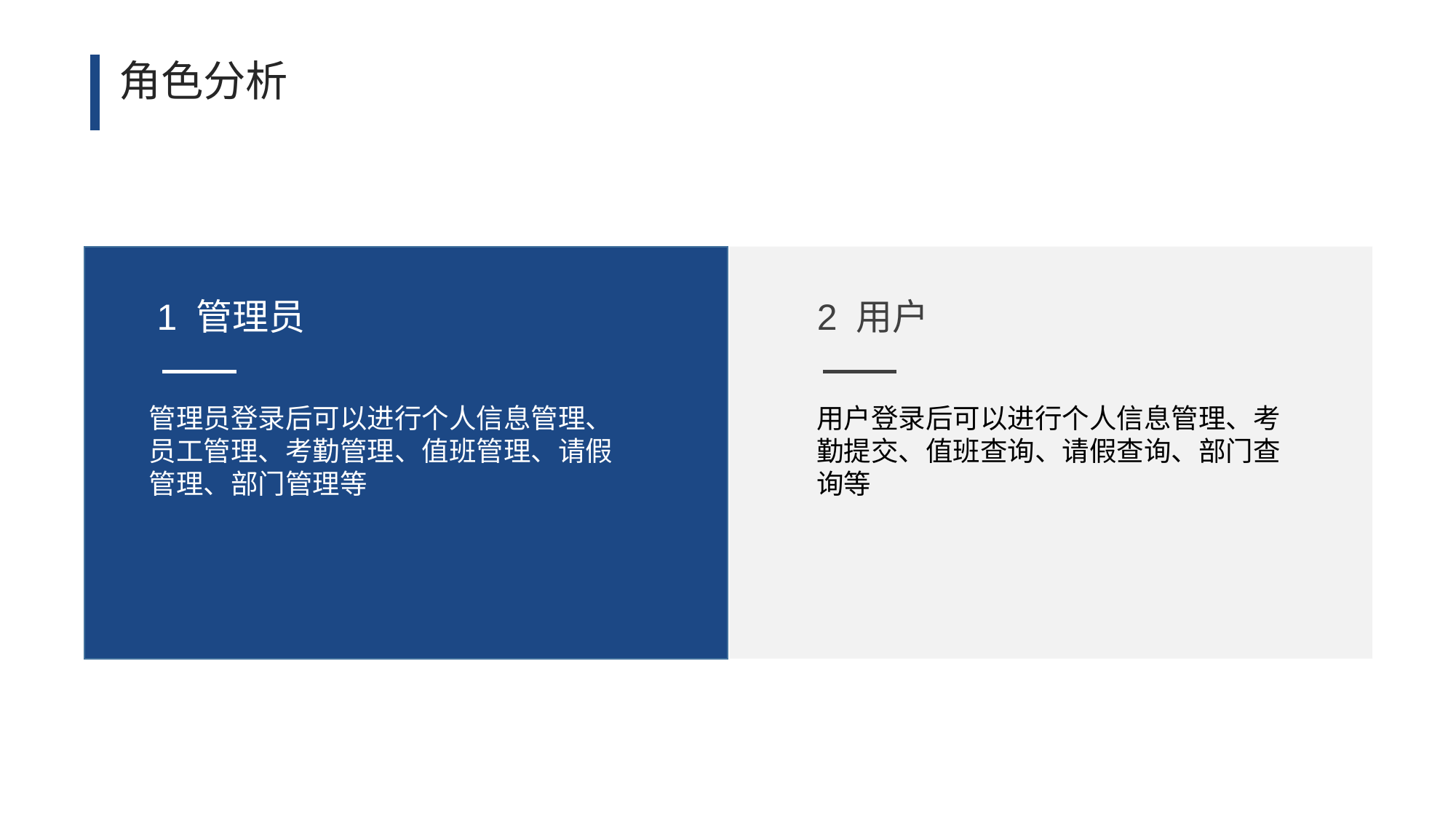

角色分析

1 管理员
2 用户
用户登录后可以进行个人信息管理、考勤提交、值班查询、请假查询、部门查询等
管理员登录后可以进行个人信息管理、员工管理、考勤管理、值班管理、请假管理、部门管理等